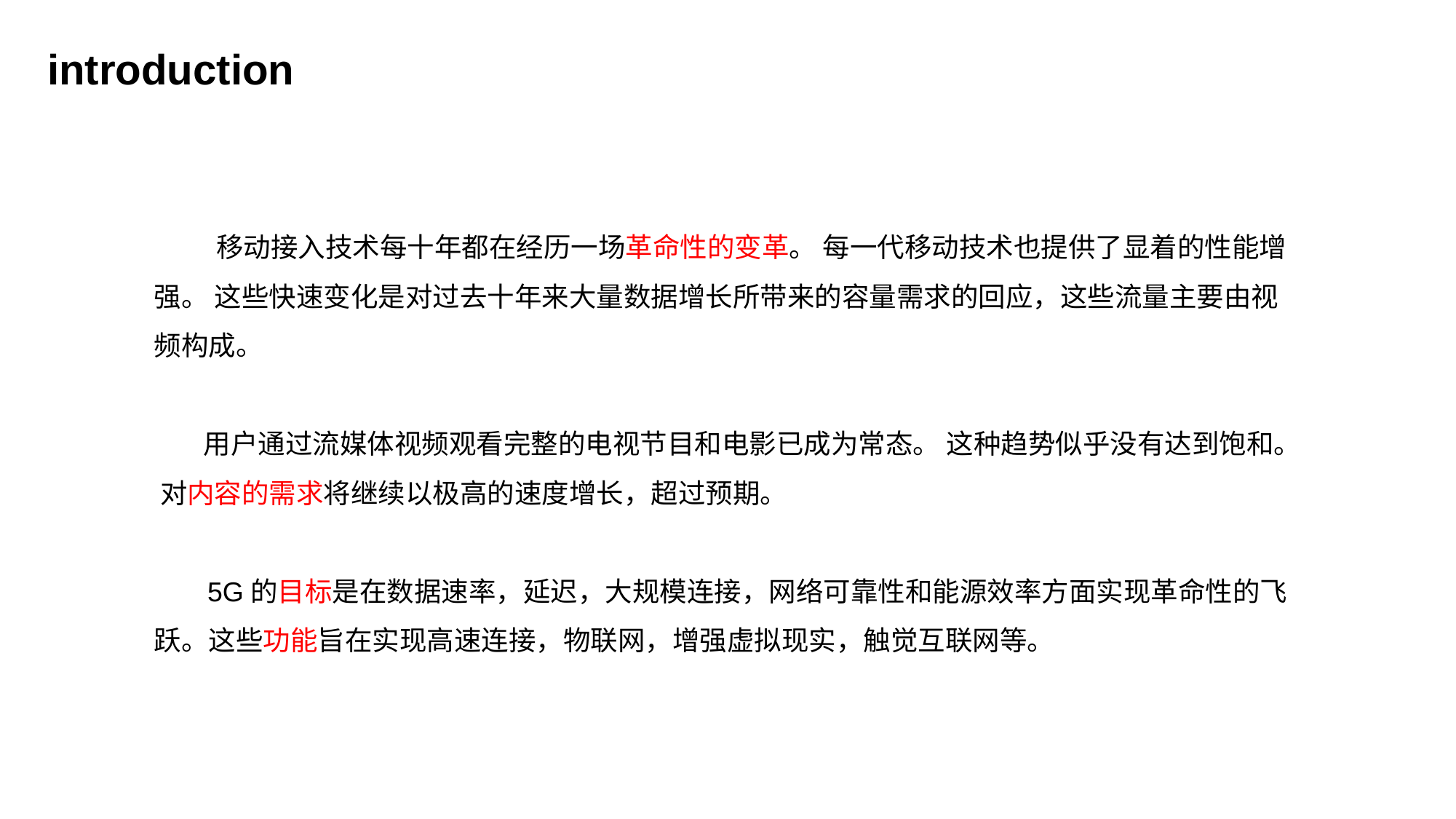

introduction
         移动接入技术每十年都在经历一场革命性的变革。 每一代移动技术也提供了显着的性能增强。 这些快速变化是对过去十年来大量数据增长所带来的容量需求的回应，这些流量主要由视频构成。

       用户通过流媒体视频观看完整的电视节目和电影已成为常态。 这种趋势似乎没有达到饱和。 对内容的需求将继续以极高的速度增长，超过预期。

       5G的目标是在数据速率，延迟，大规模连接，网络可靠性和能源效率方面实现革命性的飞跃。这些功能旨在实现高速连接，物联网，增强虚拟现实，触觉互联网等。